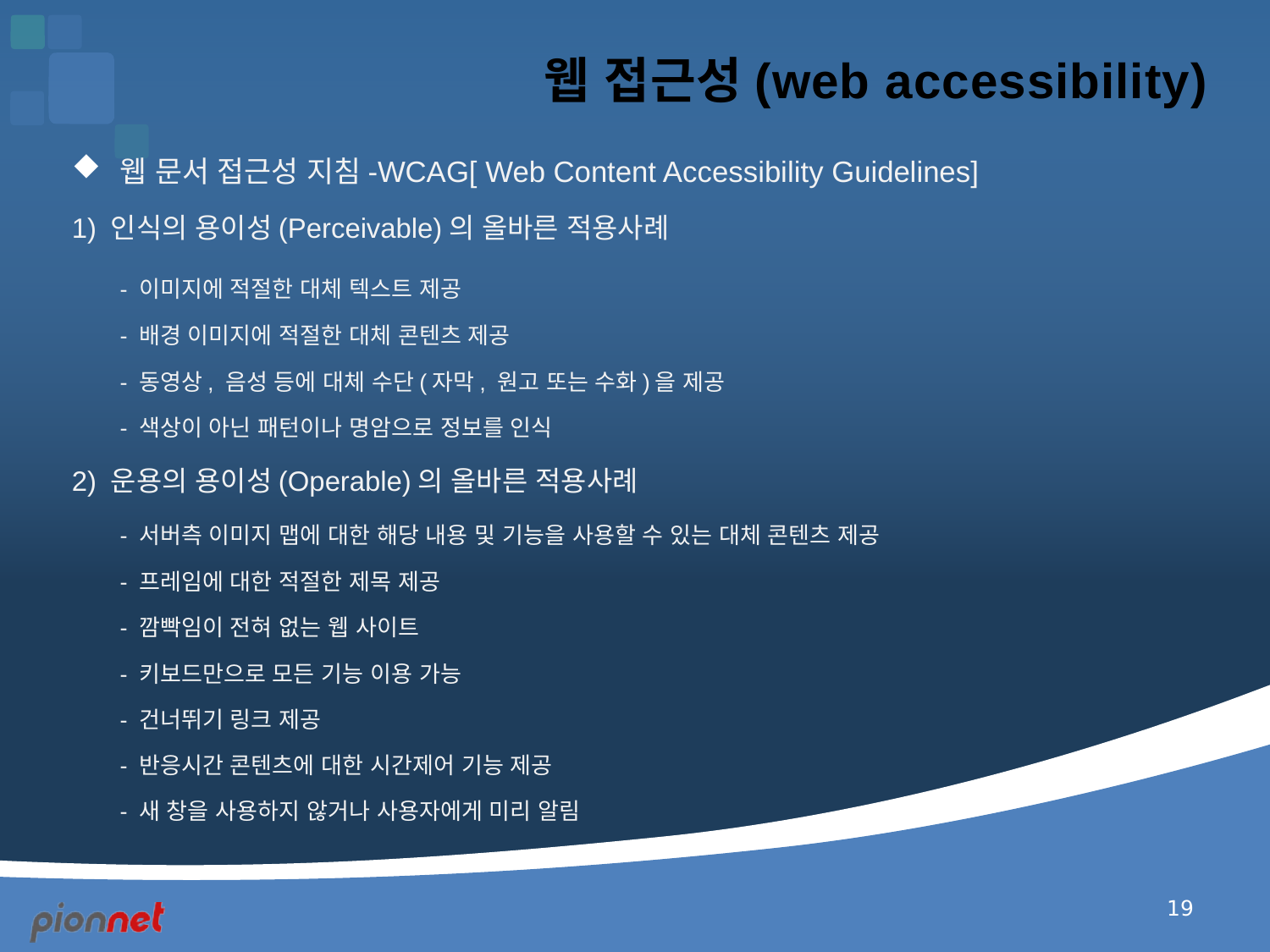

# 웹 접근성(web accessibility)
웹 문서 접근성 지침-WCAG[ Web Content Accessibility Guidelines]
1) 인식의 용이성(Perceivable)의 올바른 적용사례
     	- 이미지에 적절한 대체 텍스트 제공
	- 배경 이미지에 적절한 대체 콘텐츠 제공
	- 동영상, 음성 등에 대체 수단(자막, 원고 또는 수화)을 제공
	- 색상이 아닌 패턴이나 명암으로 정보를 인식
2) 운용의 용이성(Operable)의 올바른 적용사례
 	- 서버측 이미지 맵에 대한 해당 내용 및 기능을 사용할 수 있는 대체 콘텐츠 제공
 	- 프레임에 대한 적절한 제목 제공
 	- 깜빡임이 전혀 없는 웹 사이트
 	- 키보드만으로 모든 기능 이용 가능
 	- 건너뛰기 링크 제공
 	- 반응시간 콘텐츠에 대한 시간제어 기능 제공
	- 새 창을 사용하지 않거나 사용자에게 미리 알림
19